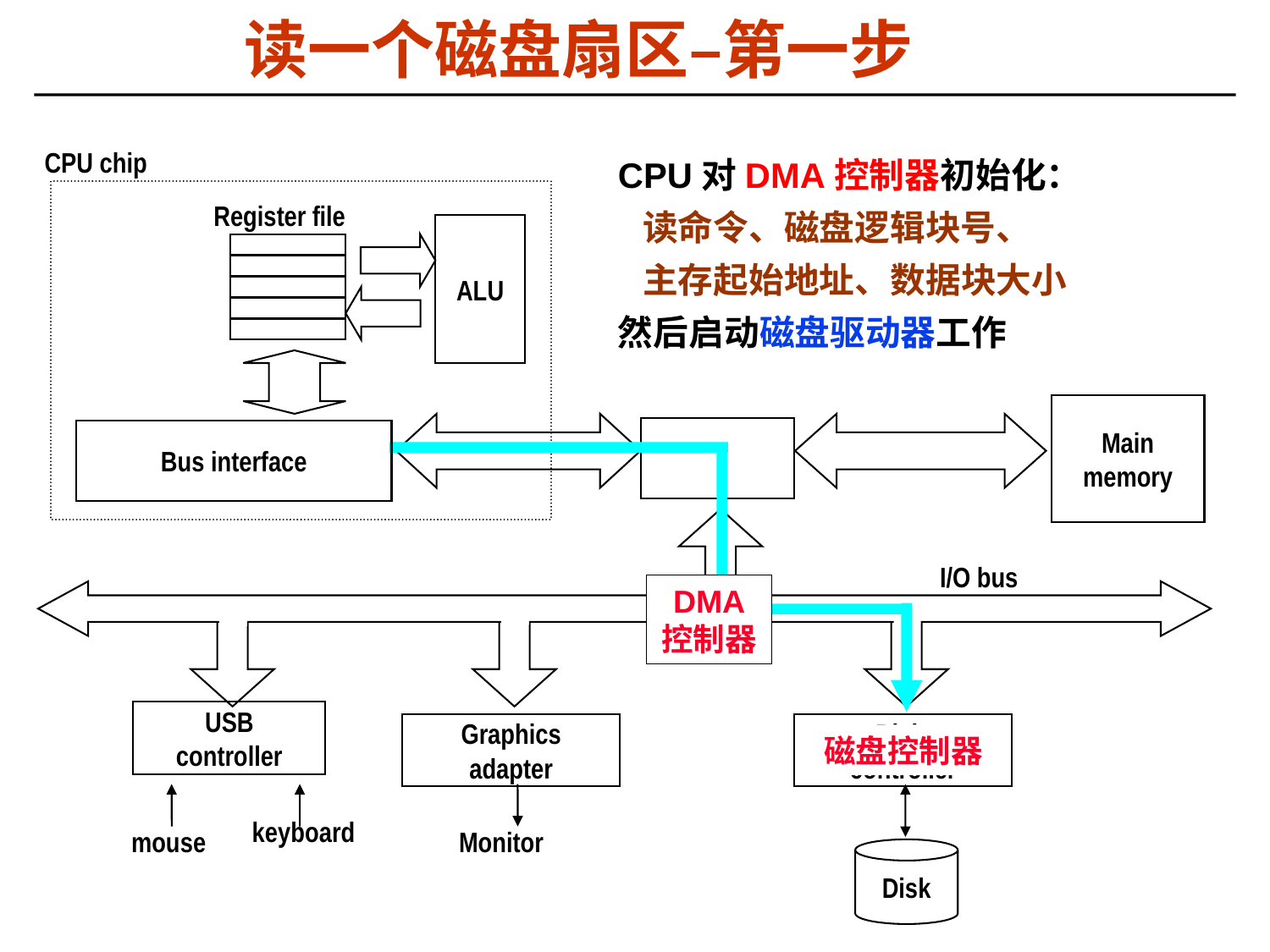

读一个磁盘扇区–第一步
CPU chip

Register file
ALU

Main
memory

Bus interface

I/O bus

USB
controller
Graphics
adapter
Disk
controller

keyboard
mouse
Monitor
Disk
CPU对DMA控制器初始化：
  读命令、磁盘逻辑块号、
  主存起始地址、数据块大小
然后启动磁盘驱动器工作
DMA
控制器
磁盘控制器